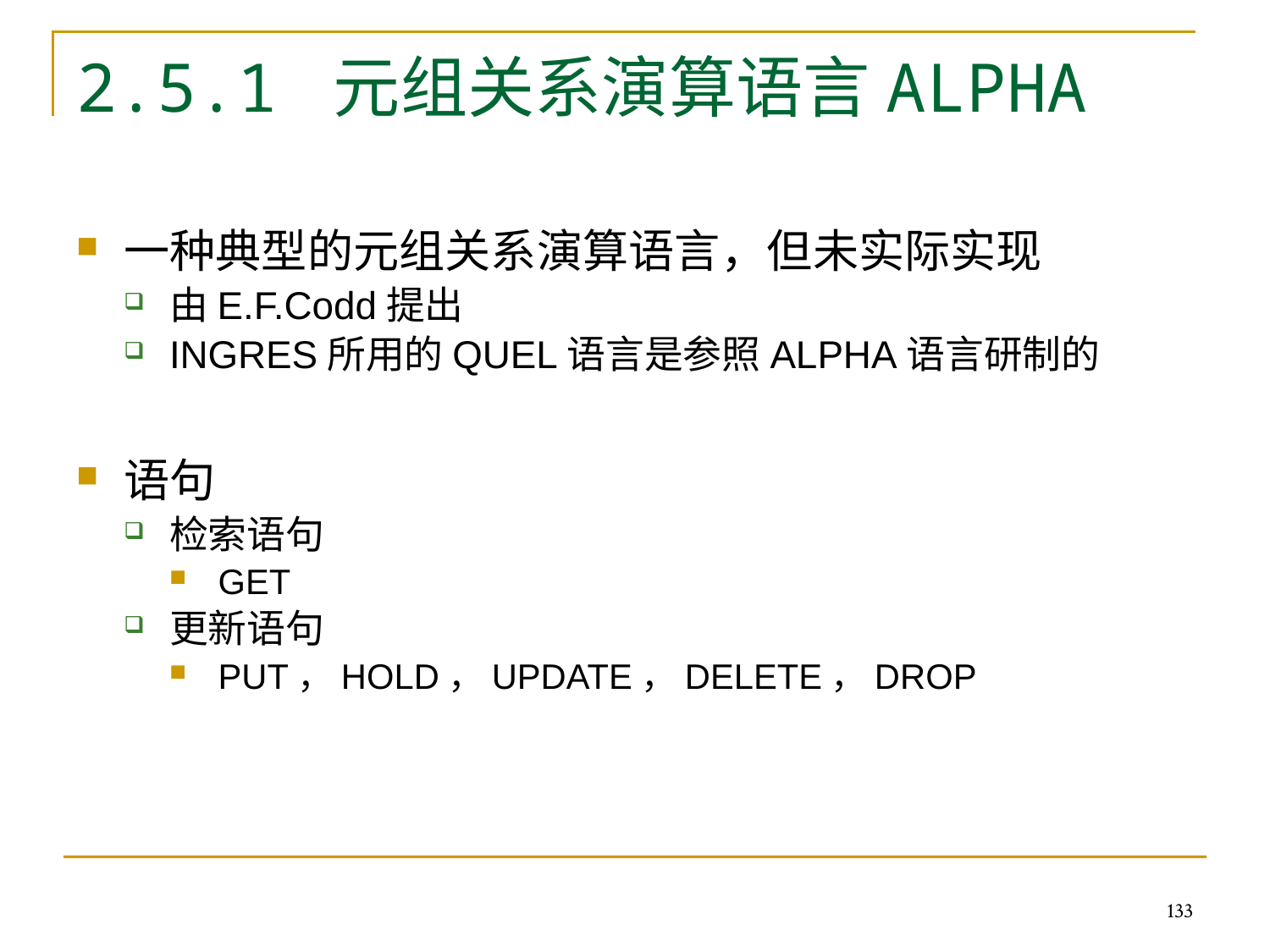

# 2.5.1 元组关系演算语言ALPHA
一种典型的元组关系演算语言，但未实际实现
由E.F.Codd提出
INGRES所用的QUEL语言是参照ALPHA语言研制的

语句
检索语句
GET
更新语句
PUT，HOLD，UPDATE，DELETE，DROP
133